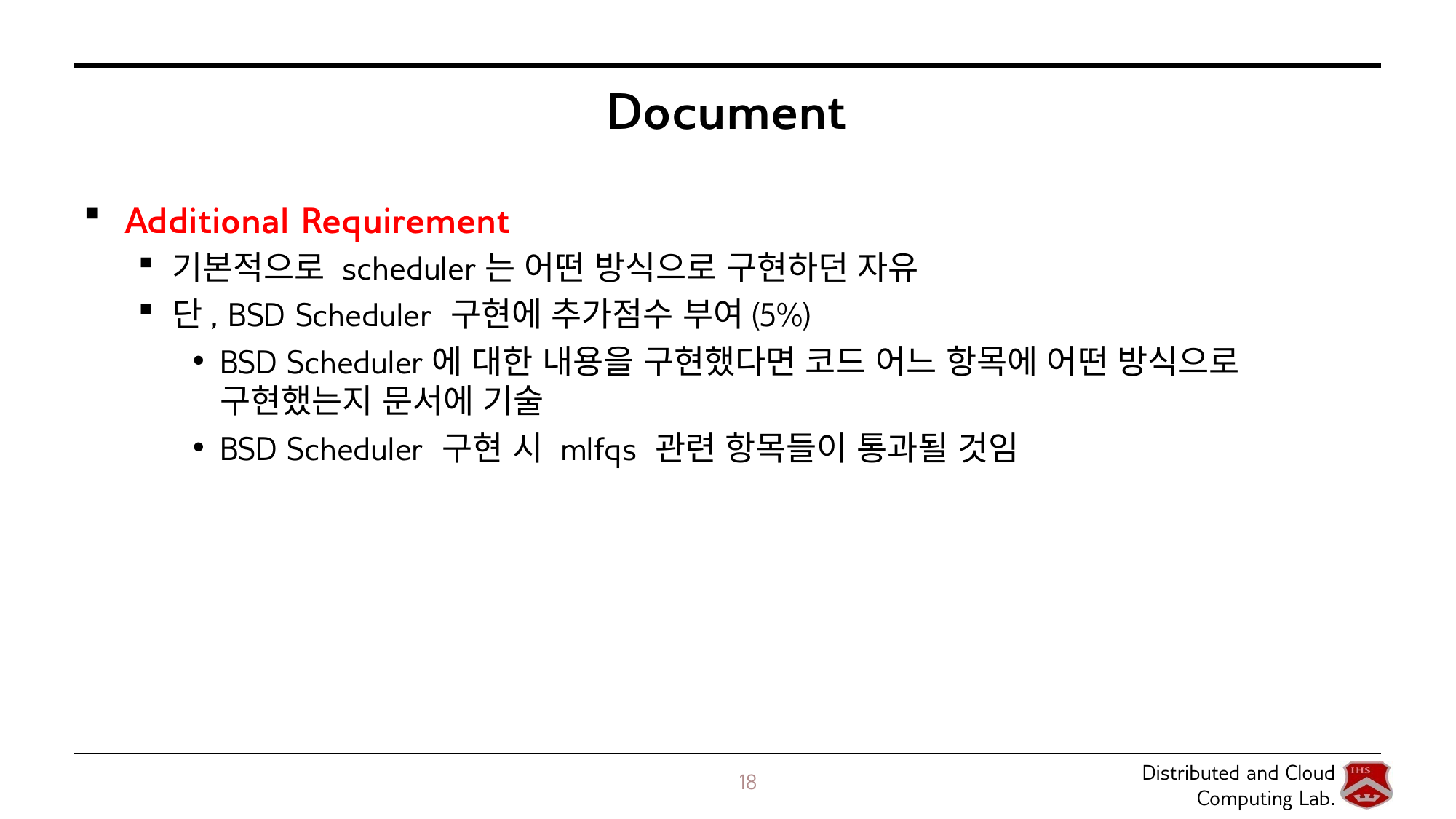

# Document
Additional Requirement
기본적으로 scheduler는 어떤 방식으로 구현하던 자유
단, BSD Scheduler 구현에 추가점수 부여(5%)
BSD Scheduler에 대한 내용을 구현했다면 코드 어느 항목에 어떤 방식으로 구현했는지 문서에 기술
BSD Scheduler 구현 시 mlfqs 관련 항목들이 통과될 것임
18